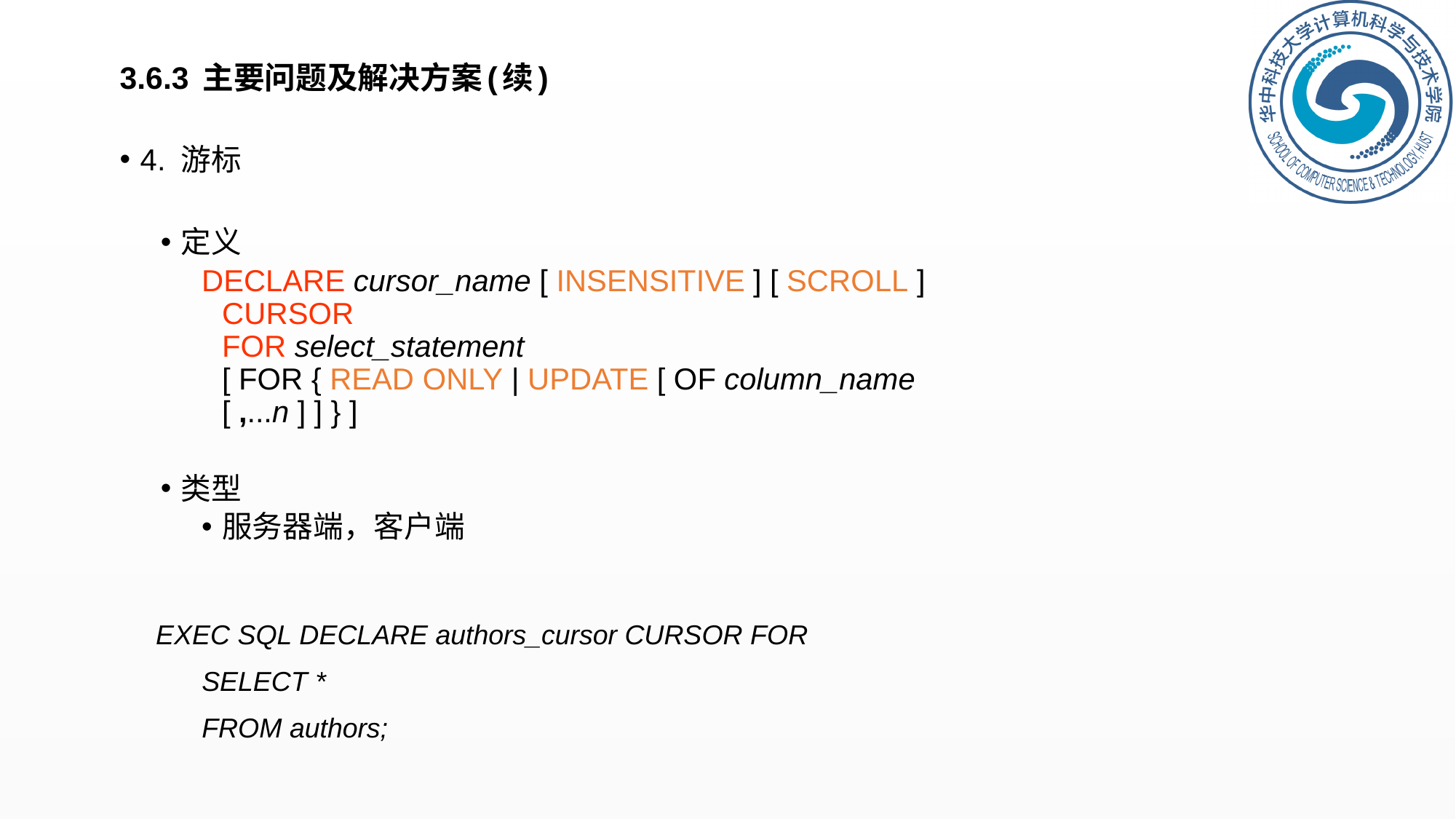

# 3.6.3 主要问题及解决方案(续)
4. 游标

定义
DECLARE cursor_name [ INSENSITIVE ] [ SCROLL ] CURSOR
FOR select_statement
[ FOR { READ ONLY | UPDATE [ OF column_name [ ,...n ] ] } ]

类型
服务器端，客户端
EXEC SQL DECLARE authors_cursor CURSOR FOR
      SELECT *
      FROM authors;